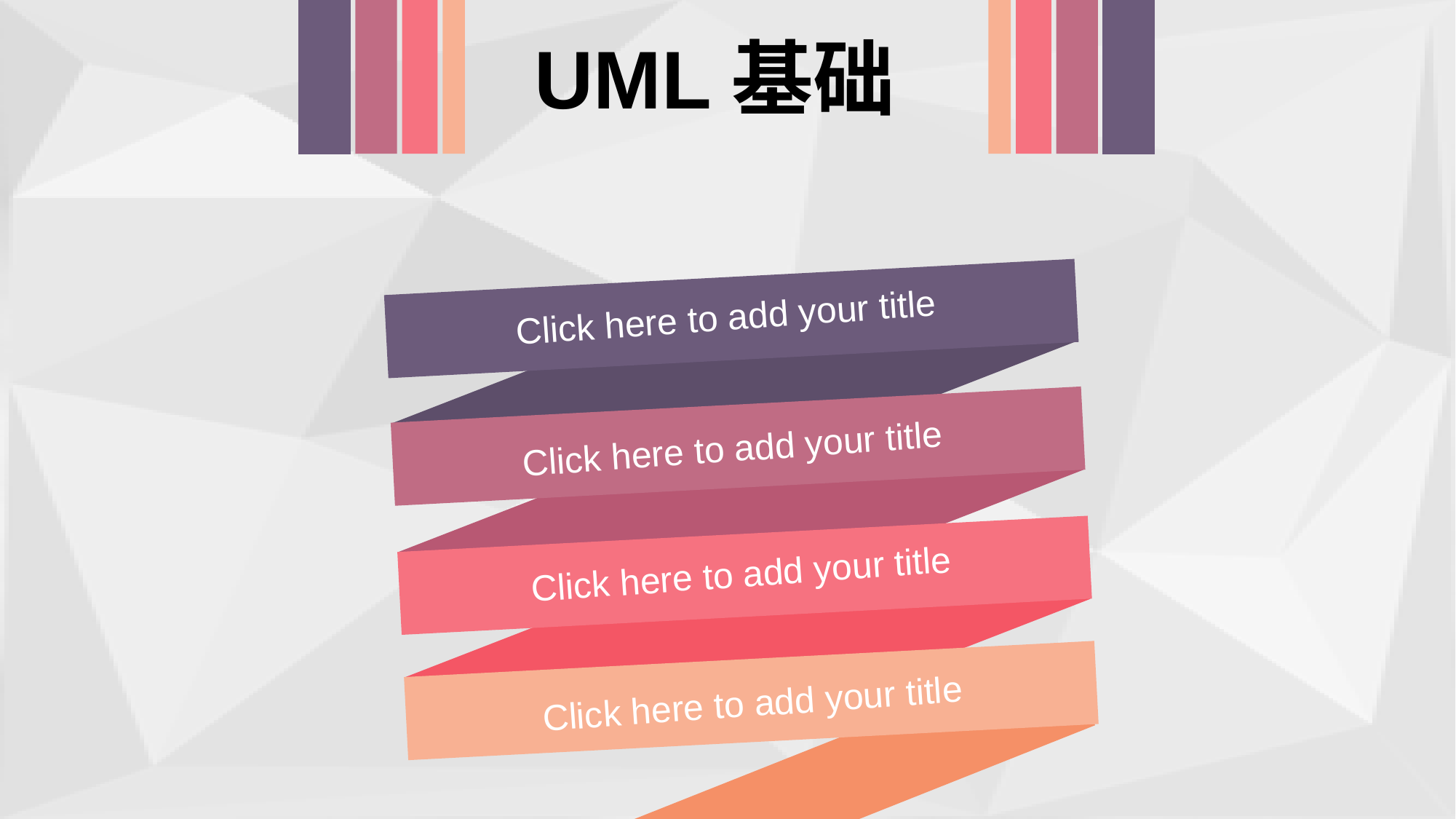

UML基础

Click here to add your title

Click here to add your title

Click here to add your title

Click here to add your title